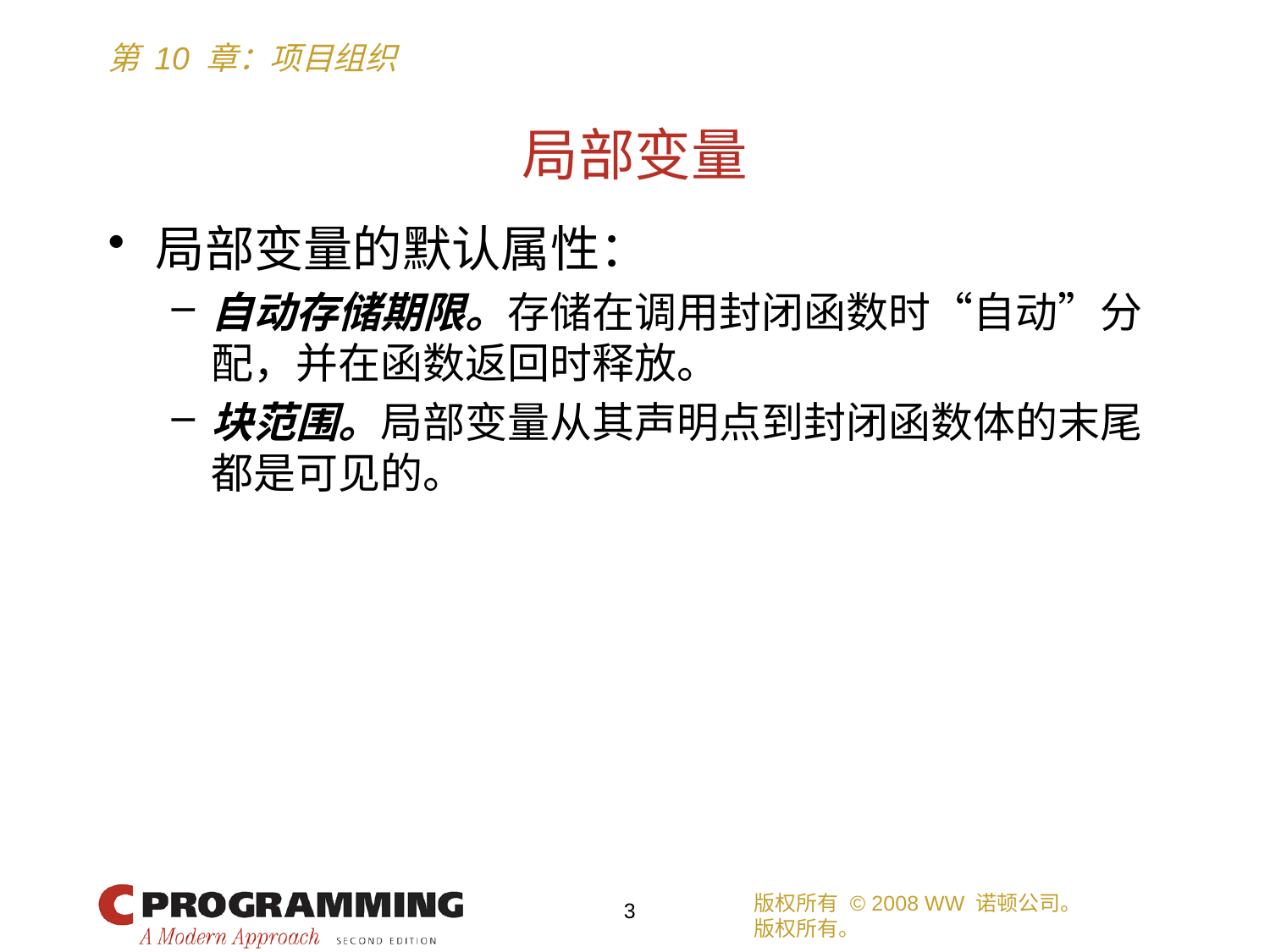

# 局部变量
局部变量的默认属性：
自动存储期限。存储在调用封闭函数时“自动”分配，并在函数返回时释放。
块范围。局部变量从其声明点到封闭函数体的末尾都是可见的。

版权所有 © 2008 WW 诺顿公司。
版权所有。
3